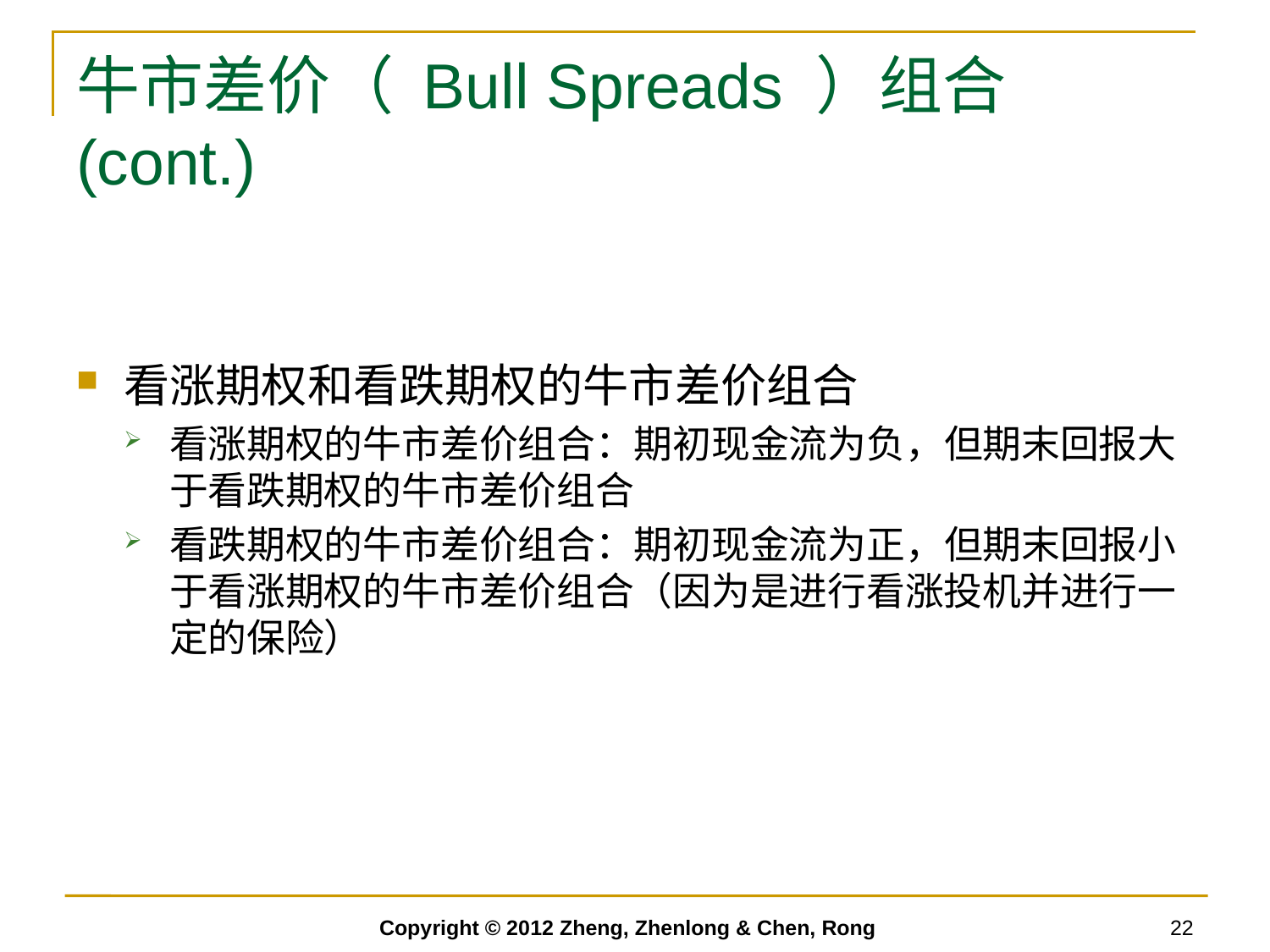

# 牛市差价（ Bull Spreads ）组合 (cont.)

看涨期权和看跌期权的牛市差价组合
看涨期权的牛市差价组合：期初现金流为负，但期末回报大于看跌期权的牛市差价组合
看跌期权的牛市差价组合：期初现金流为正，但期末回报小于看涨期权的牛市差价组合（因为是进行看涨投机并进行一定的保险）
Copyright © 2012 Zheng, Zhenlong & Chen, Rong
22